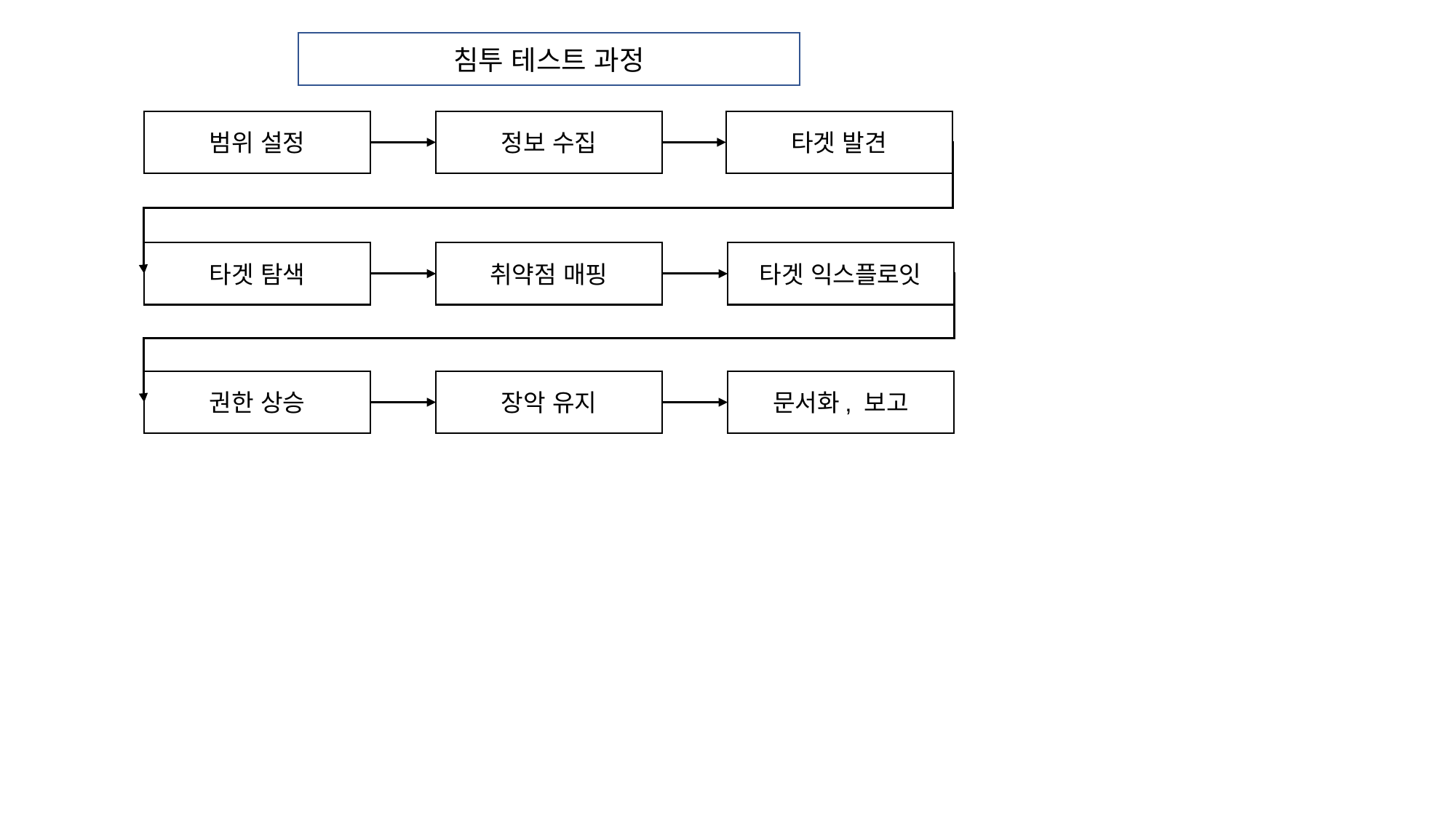

침투 테스트 과정
범위 설정
타겟 발견
정보 수집
타겟 탐색
타겟 익스플로잇
취약점 매핑
문서화, 보고
권한 상승
장악 유지